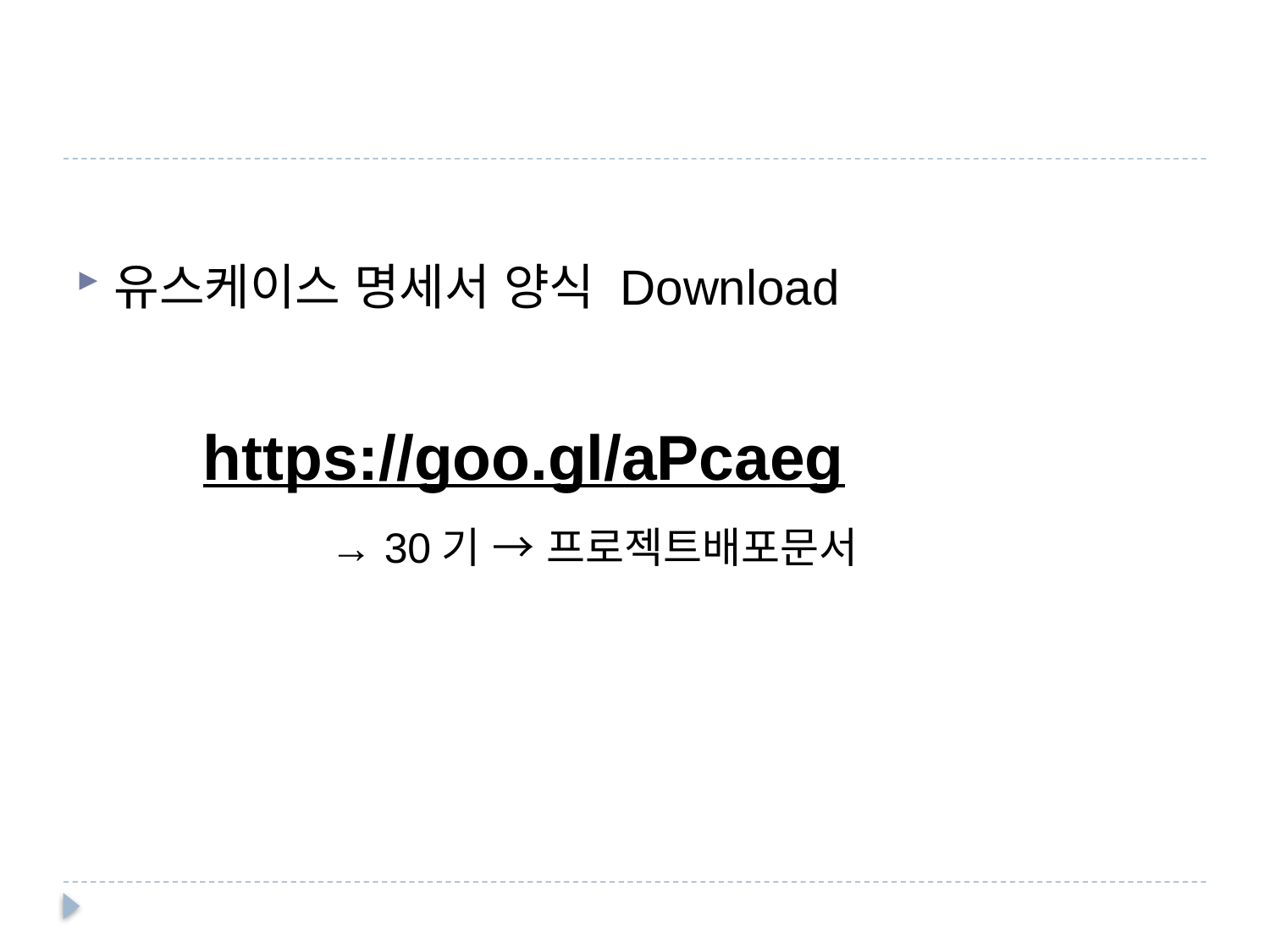

유스케이스 명세서 양식 Download

	https://goo.gl/aPcaeg
		→ 30기 → 프로젝트배포문서